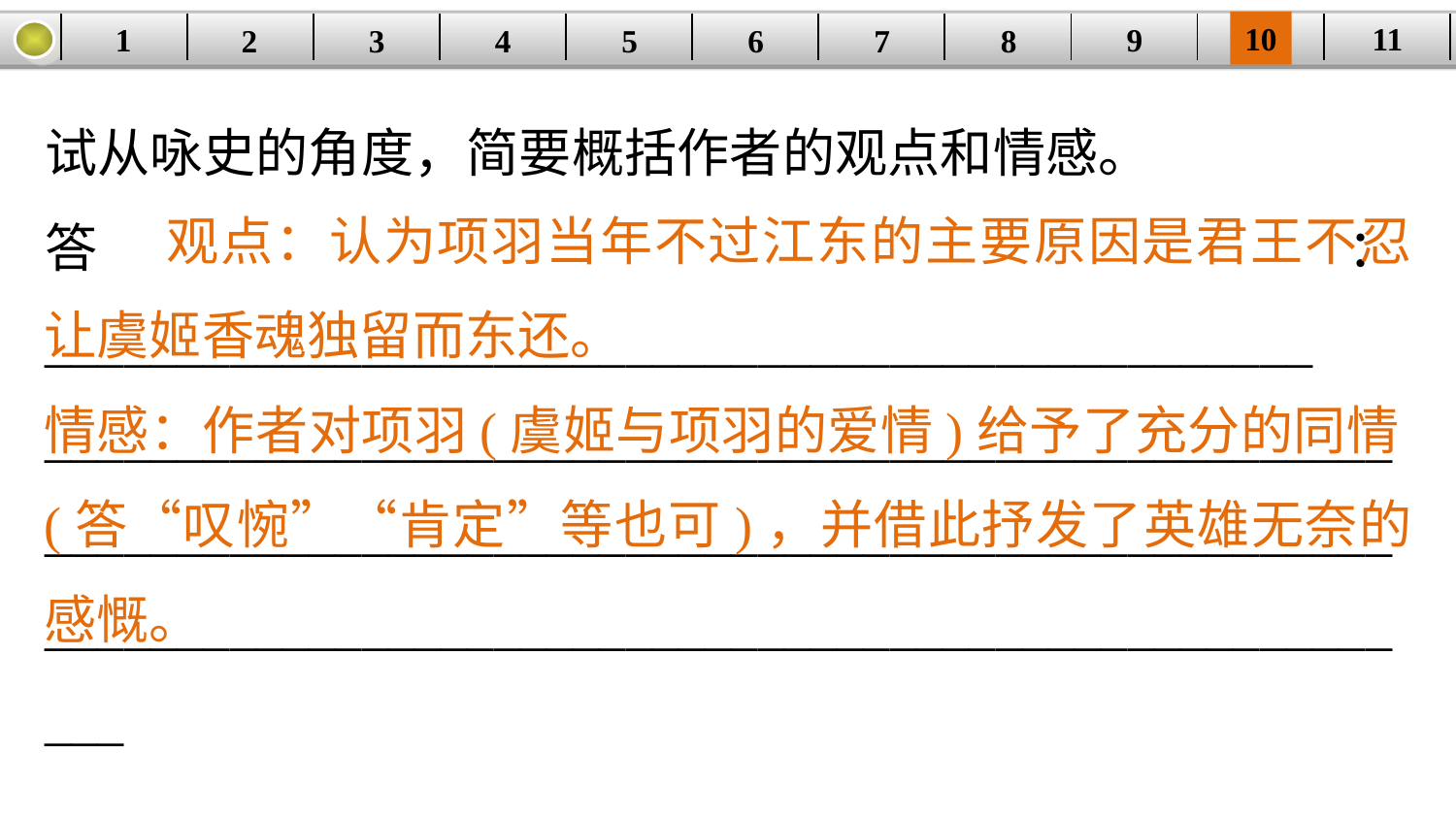

10

11
9
1
3
4
5
6
8
2
|  |  |  |  |  |  |  |  |  |  |  |
| --- | --- | --- | --- | --- | --- | --- | --- | --- | --- | --- |
7

试从咏史的角度，简要概括作者的观点和情感。
答：________________________________________________
____________________________________________________________________________________________________________________________________________________________
    　观点：认为项羽当年不过江东的主要原因是君王不忍让虞姬香魂独留而东还。
情感：作者对项羽(虞姬与项羽的爱情)给予了充分的同情(答“叹惋”“肯定”等也可)，并借此抒发了英雄无奈的感慨。